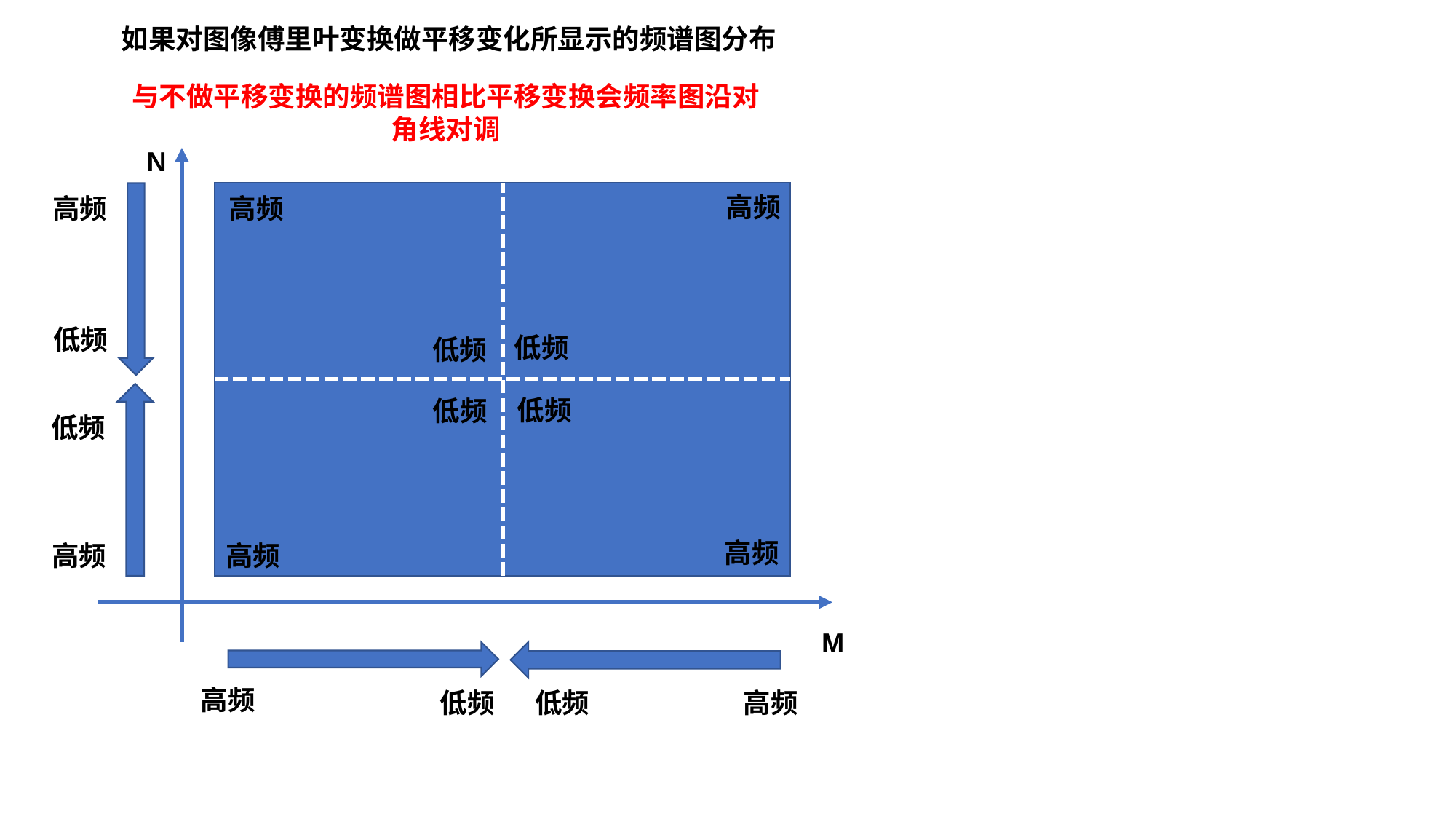

如果对图像傅里叶变换做平移变化所显示的频谱图分布
与不做平移变换的频谱图相比平移变换会频率图沿对角线对调
N

高频
高频
高频
低频
低频
低频

低频
低频
低频
高频
高频
高频
M

高频
低频
低频
高频